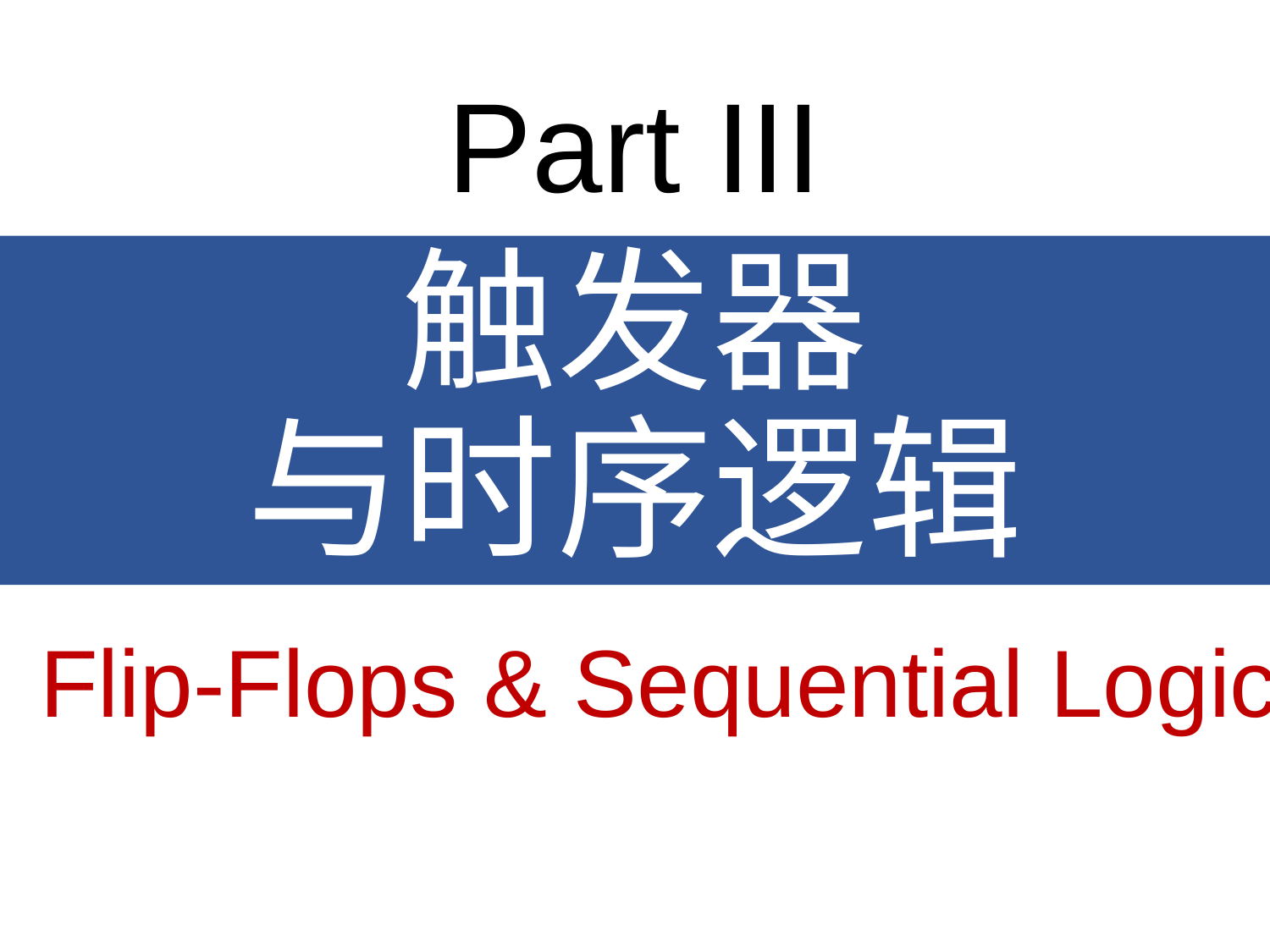

Part III
# 触发器 与时序逻辑
Flip-Flops & Sequential Logic